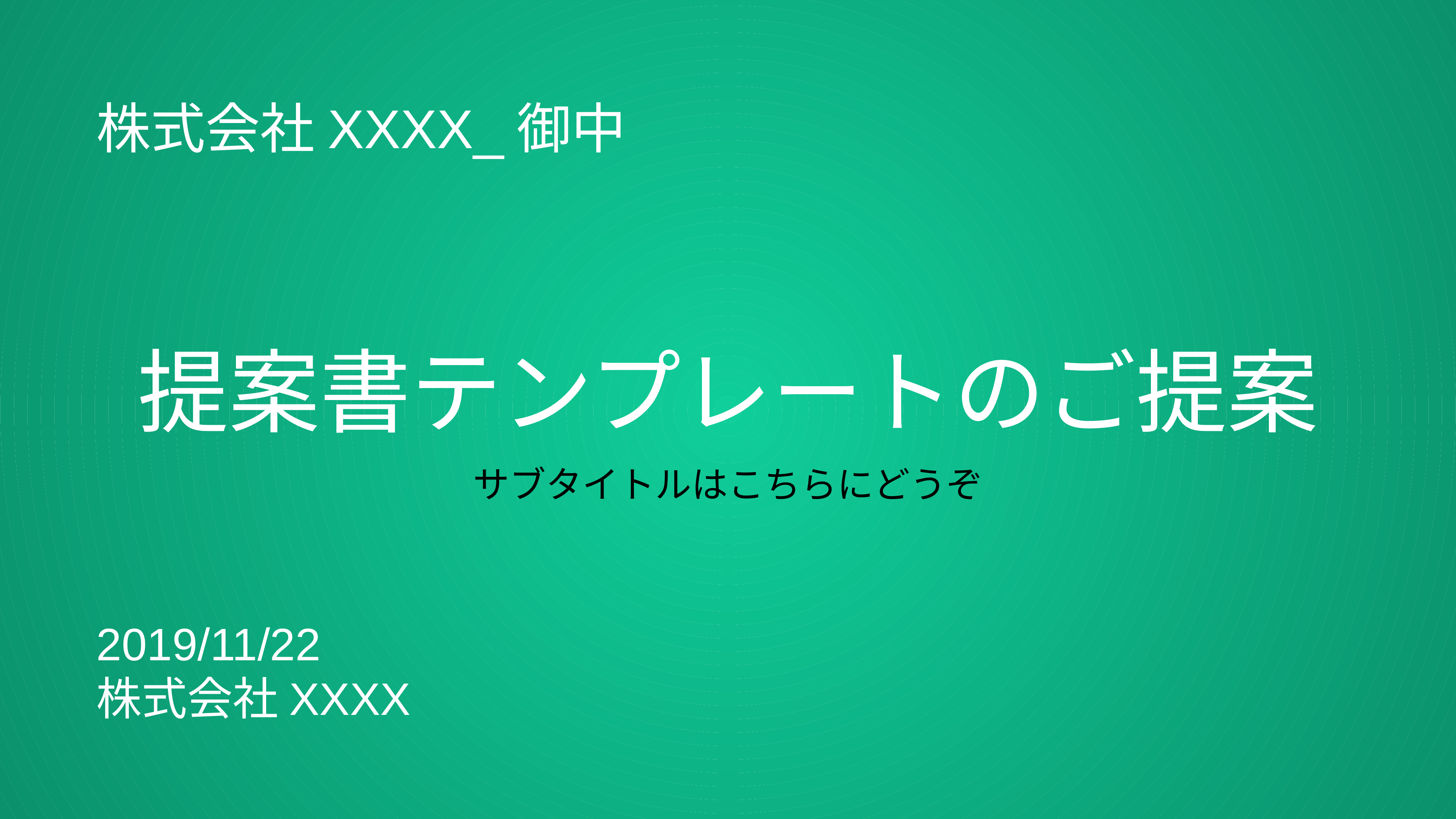

株式会社XXXX_御中
# 提案書テンプレートのご提案
サブタイトルはこちらにどうぞ
2019/11/22
株式会社XXXX